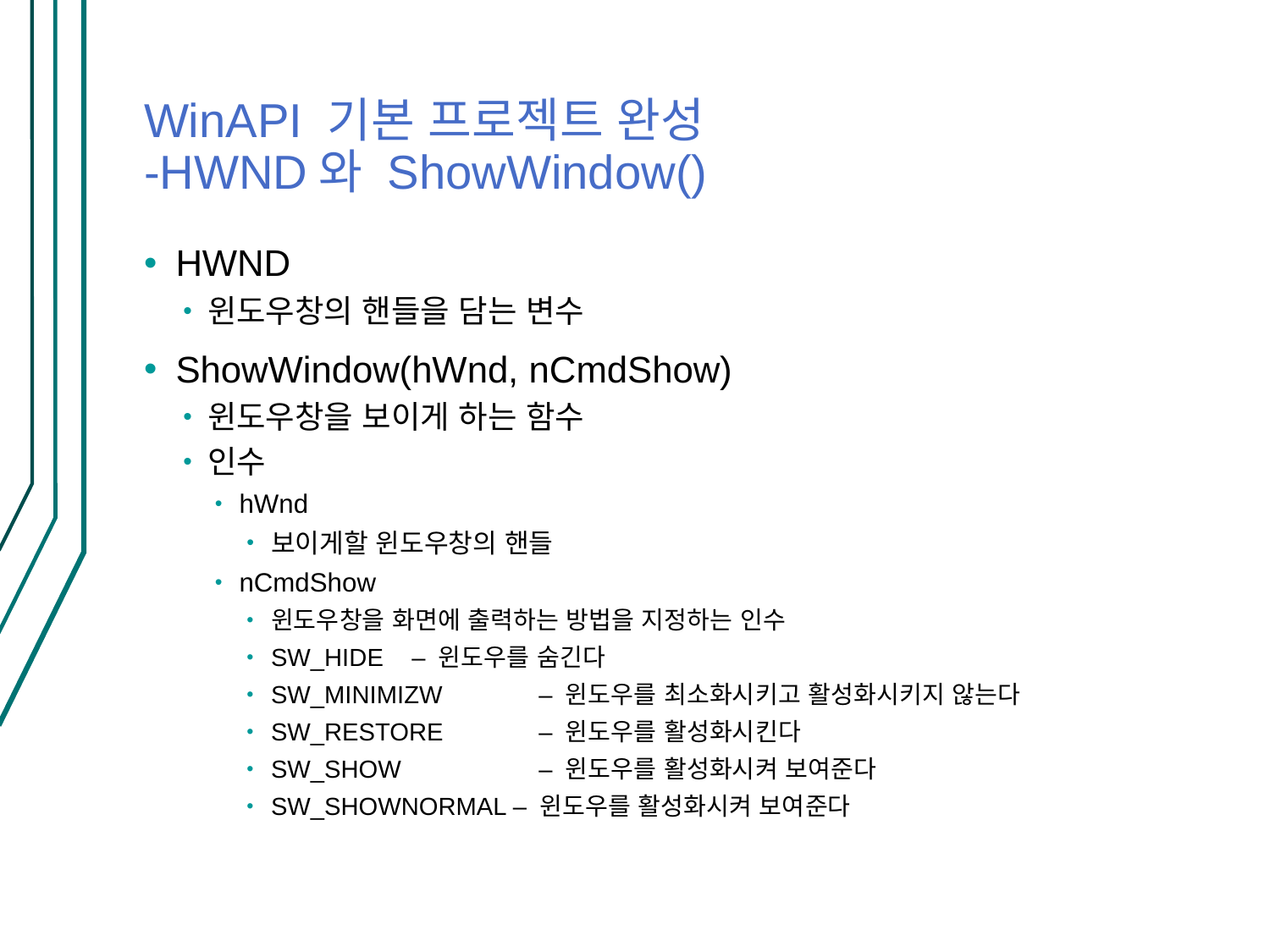

# WinAPI 기본 프로젝트 완성 -HWND와 ShowWindow()
HWND
윈도우창의 핸들을 담는 변수
ShowWindow(hWnd, nCmdShow)
윈도우창을 보이게 하는 함수
인수
hWnd
보이게할 윈도우창의 핸들
nCmdShow
윈도우창을 화면에 출력하는 방법을 지정하는 인수
SW_HIDE	  – 윈도우를 숨긴다
SW_MINIMIZW	  – 윈도우를 최소화시키고 활성화시키지 않는다
SW_RESTORE	  – 윈도우를 활성화시킨다
SW_SHOW	  – 윈도우를 활성화시켜 보여준다
SW_SHOWNORMAL – 윈도우를 활성화시켜 보여준다